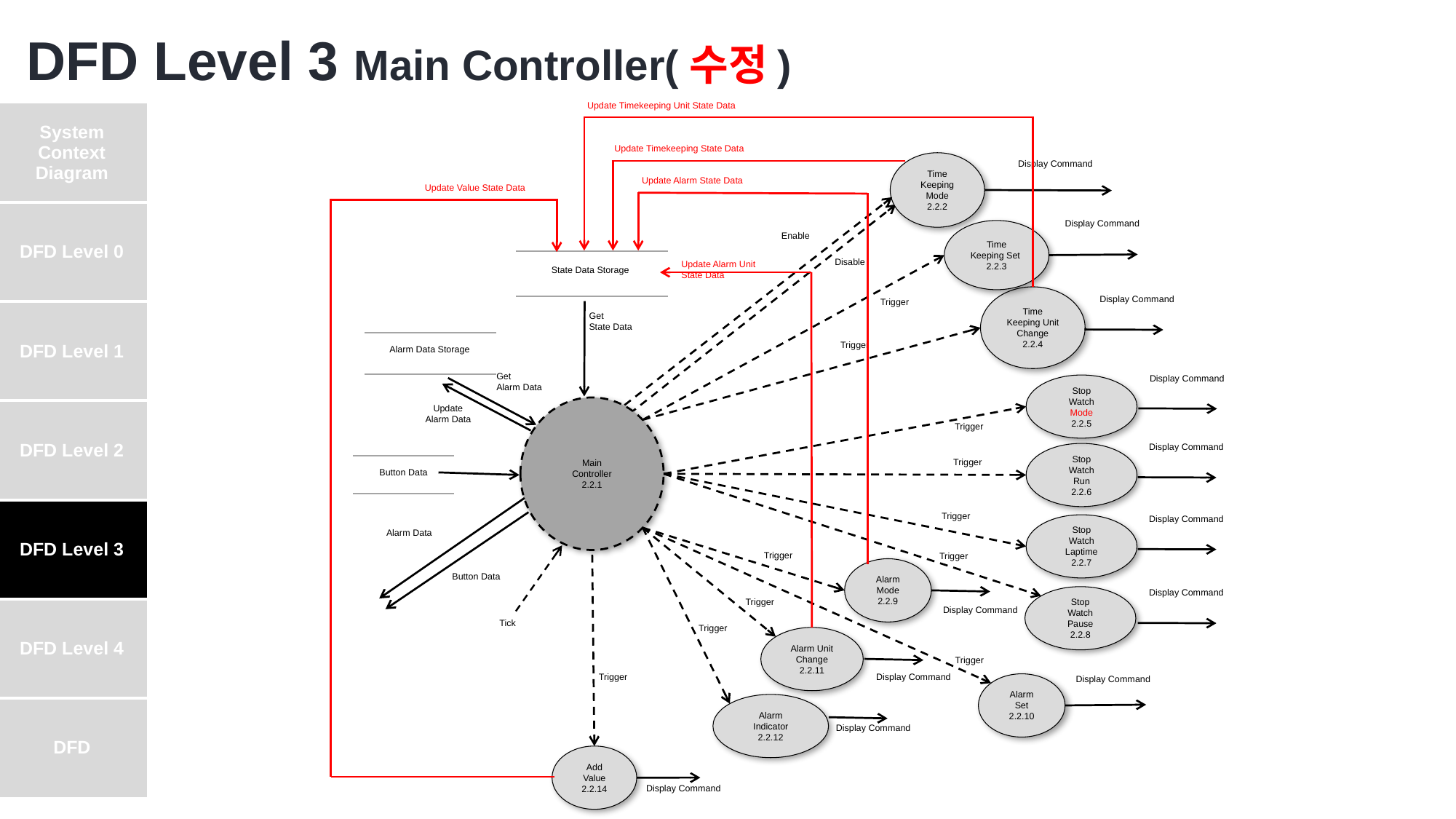

DFD Level 3 Main Controller(수정)
Update Timekeeping Unit State Data
Update Timekeeping State Data
Display Command
Time Keeping Mode
2.2.2
Update Alarm State Data
Update Value State Data
Display Command
Time Keeping Set
2.2.3
Enable
Disable
State Data Storage
Update Alarm Unit
State Data
Time Keeping Unit Change
2.2.4
Display Command
Trigger
Get
State Data
Alarm Data Storage
Trigger
Get
Alarm Data
Display Command
Stop
Watch
Mode
2.2.5
Update
Alarm Data
Main
Controller
2.2.1
Trigger
Display Command
Stop
Watch
Run
2.2.6
Trigger
Button Data
Trigger
Display Command
Stop
Watch
Laptime
2.2.7
Alarm Data
Trigger
Trigger
Alarm Mode
2.2.9
Button Data
Display Command
Stop
Watch
Pause
2.2.8
Trigger
Display Command
Tick
Trigger
Alarm Unit Change
2.2.11
Trigger
Trigger
Display Command
Display Command
Alarm Set
2.2.10
Alarm
Indicator
2.2.12

Display Command
Add Value
2.2.14
Display Command
| System Context Diagram |
| --- |
| DFD Level 0 |
| DFD Level 1 |
| DFD Level 2 |
| DFD Level 3 |
| DFD Level 4 |
| DFD |